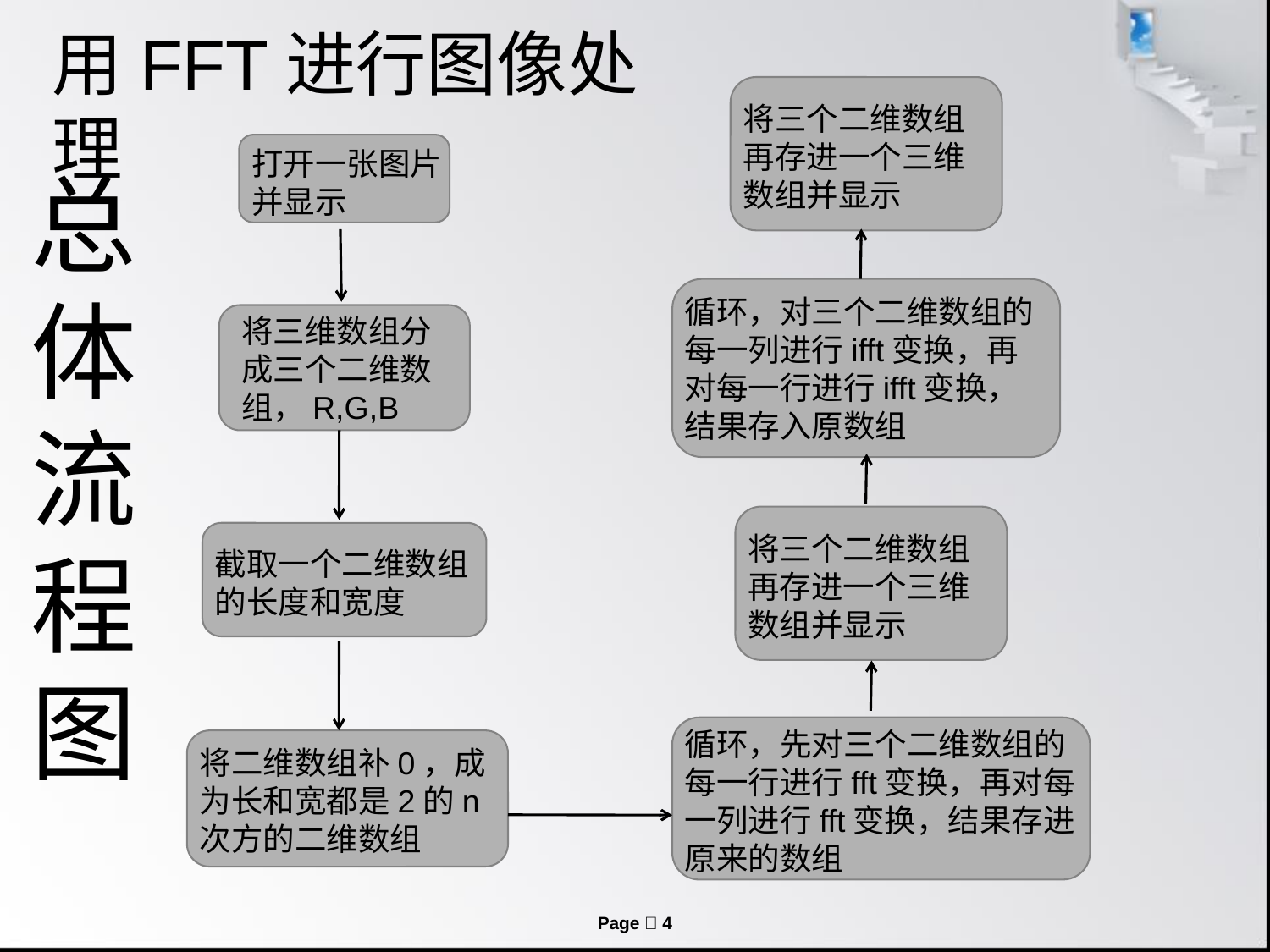

用FFT进行图像处理

将三个二维数组再存进一个三维数组并显示

打开一张图片并显示
总体流程图

循环，对三个二维数组的每一列进行ifft变换，再对每一行进行ifft变换，结果存入原数组

将三维数组分成三个二维数组，R,G,B

将三个二维数组再存进一个三维数组并显示

截取一个二维数组的长度和宽度

循环，先对三个二维数组的每一行进行fft变换，再对每一列进行fft变换，结果存进原来的数组

将二维数组补0，成为长和宽都是2的n次方的二维数组